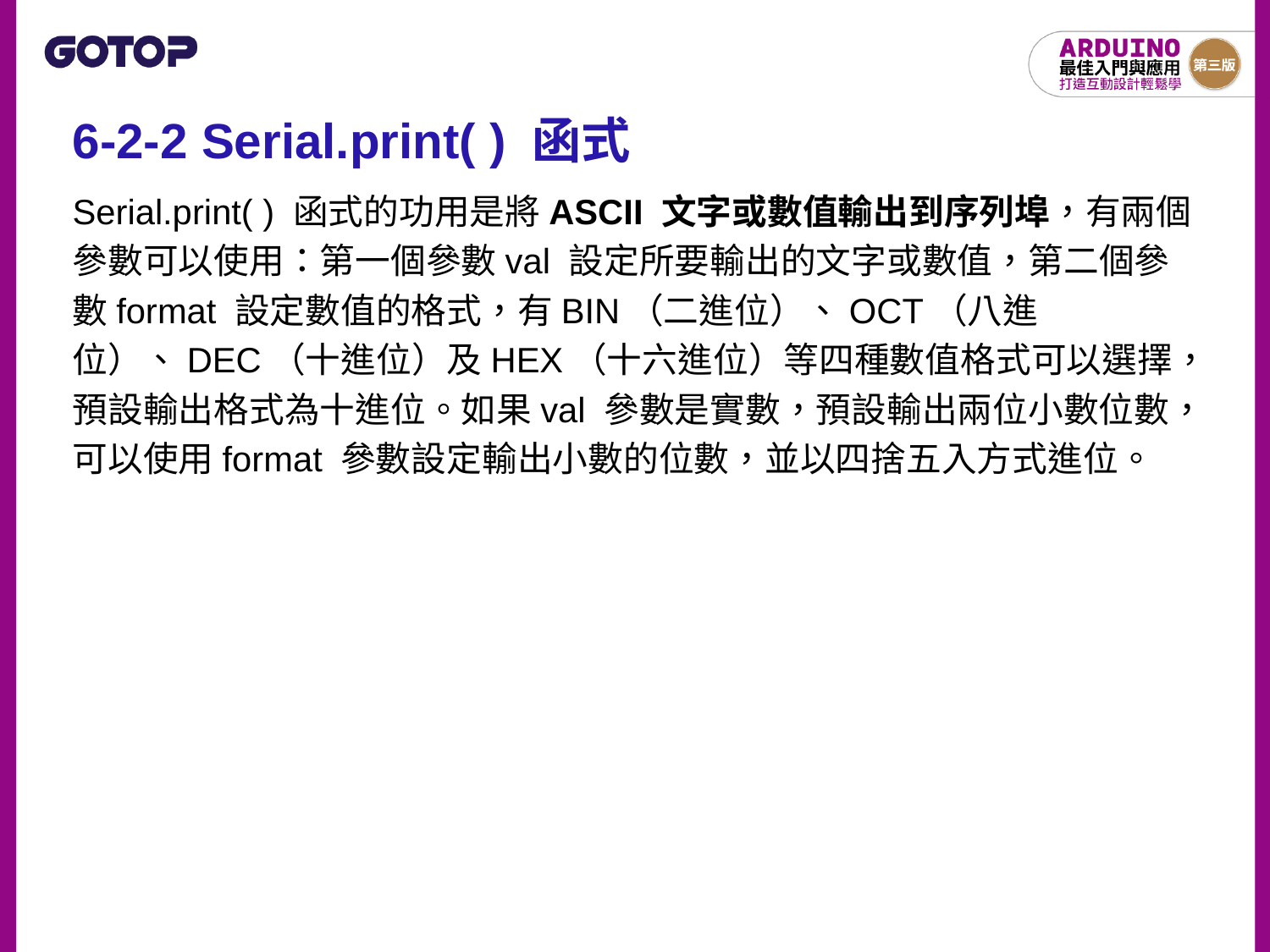

6-2-2 Serial.print( ) 函式
Serial.print( ) 函式的功用是將ASCII 文字或數值輸出到序列埠，有兩個參數可以使用：第一個參數val 設定所要輸出的文字或數值，第二個參數format 設定數值的格式，有BIN（二進位）、OCT（八進位）、DEC（十進位）及HEX（十六進位）等四種數值格式可以選擇，預設輸出格式為十進位。如果val 參數是實數，預設輸出兩位小數位數，可以使用format 參數設定輸出小數的位數，並以四捨五入方式進位。